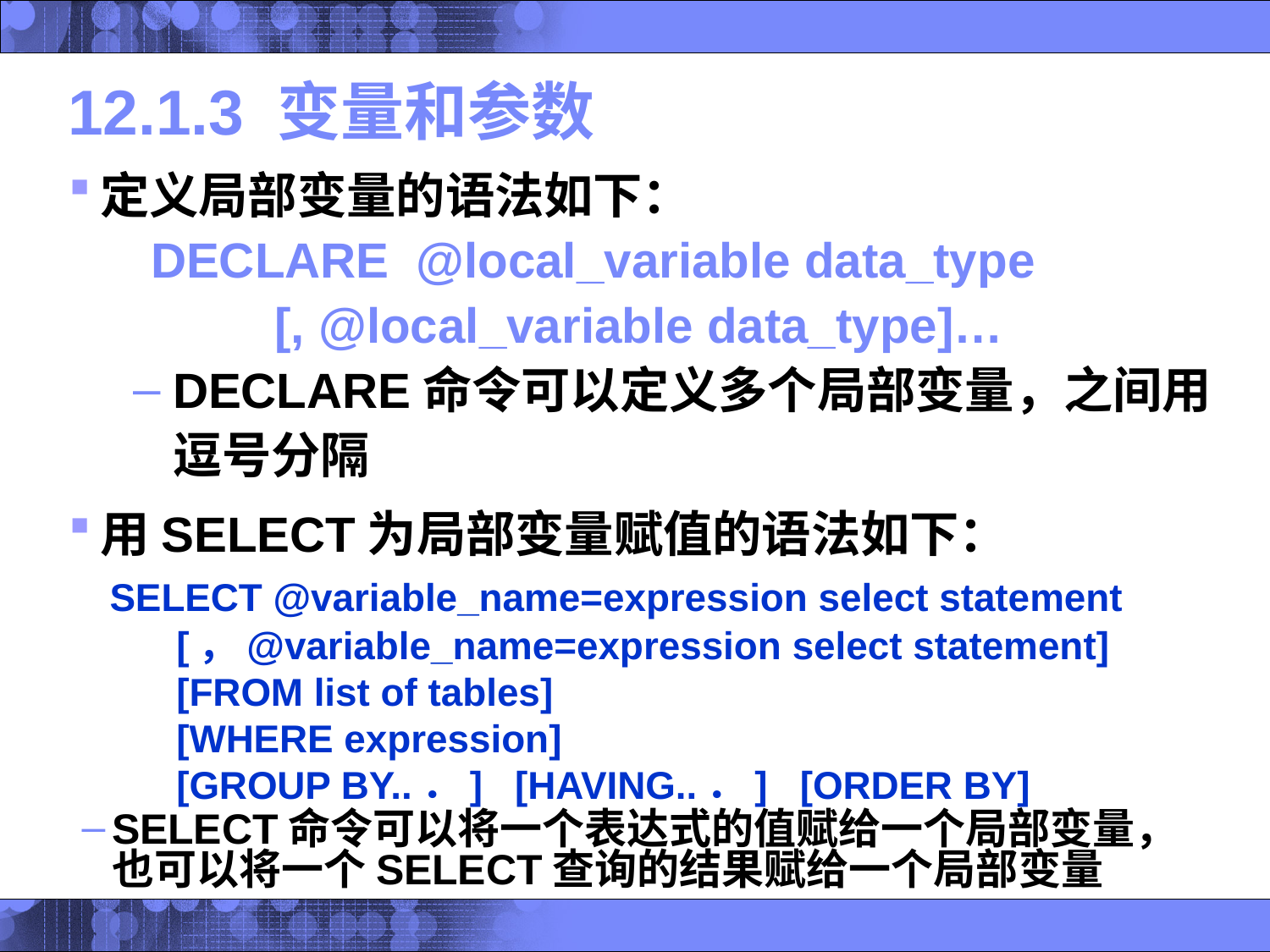

# 12.1.3 变量和参数
定义局部变量的语法如下：
      DECLARE  @local_variable data_type
               [, @local_variable data_type]…
DECLARE命令可以定义多个局部变量，之间用逗号分隔
用SELECT为局部变量赋值的语法如下：
   SELECT @variable_name=expression select statement
          [，@variable_name=expression select statement]
          [FROM list of tables]
          [WHERE expression]
          [GROUP BY..．]   [HAVING..．]   [ORDER BY]
SELECT命令可以将一个表达式的值赋给一个局部变量，也可以将一个SELECT查询的结果赋给一个局部变量